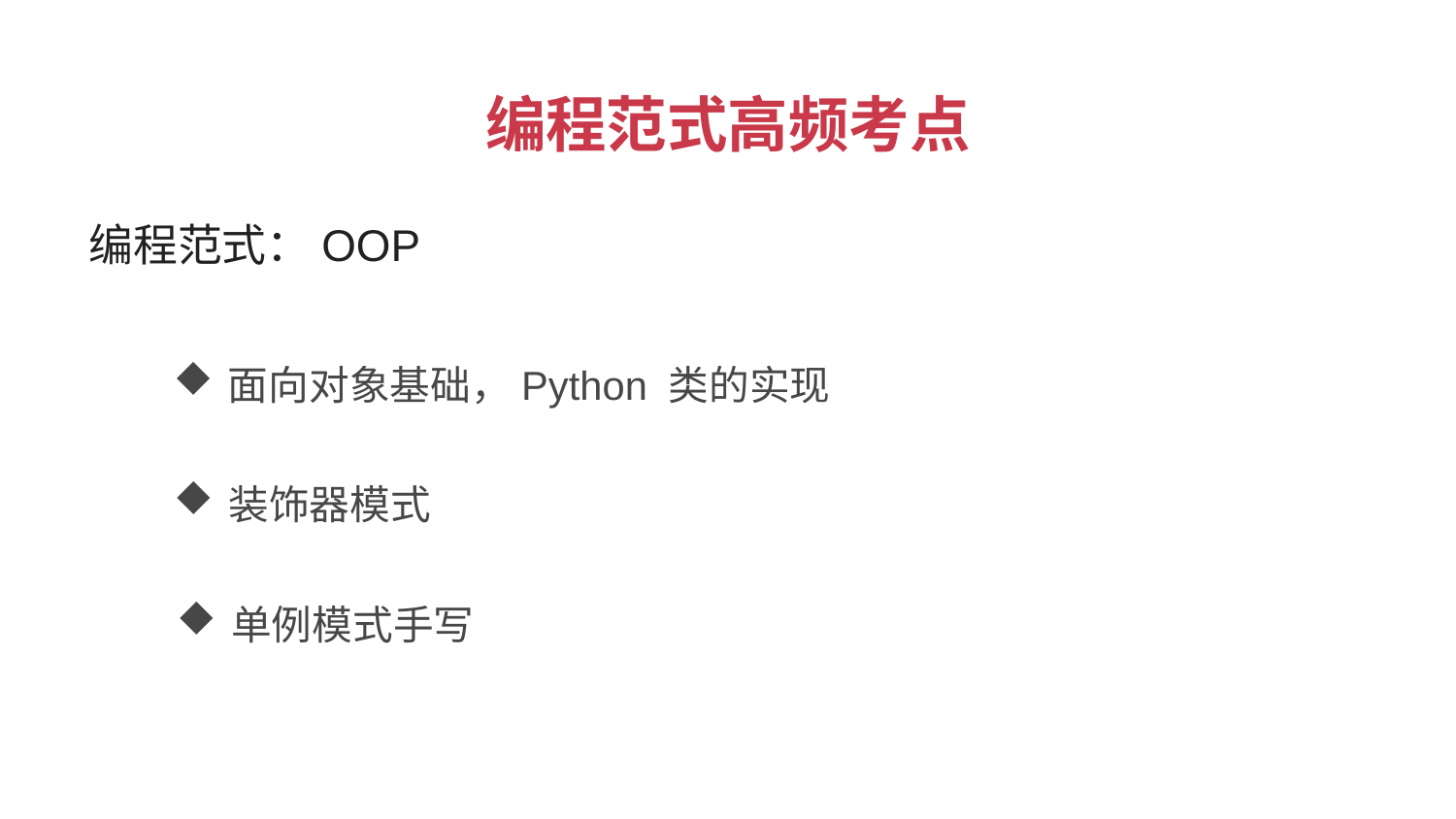

编程范式高频考点
编程范式：OOP
面向对象基础，Python 类的实现
装饰器模式
单例模式手写